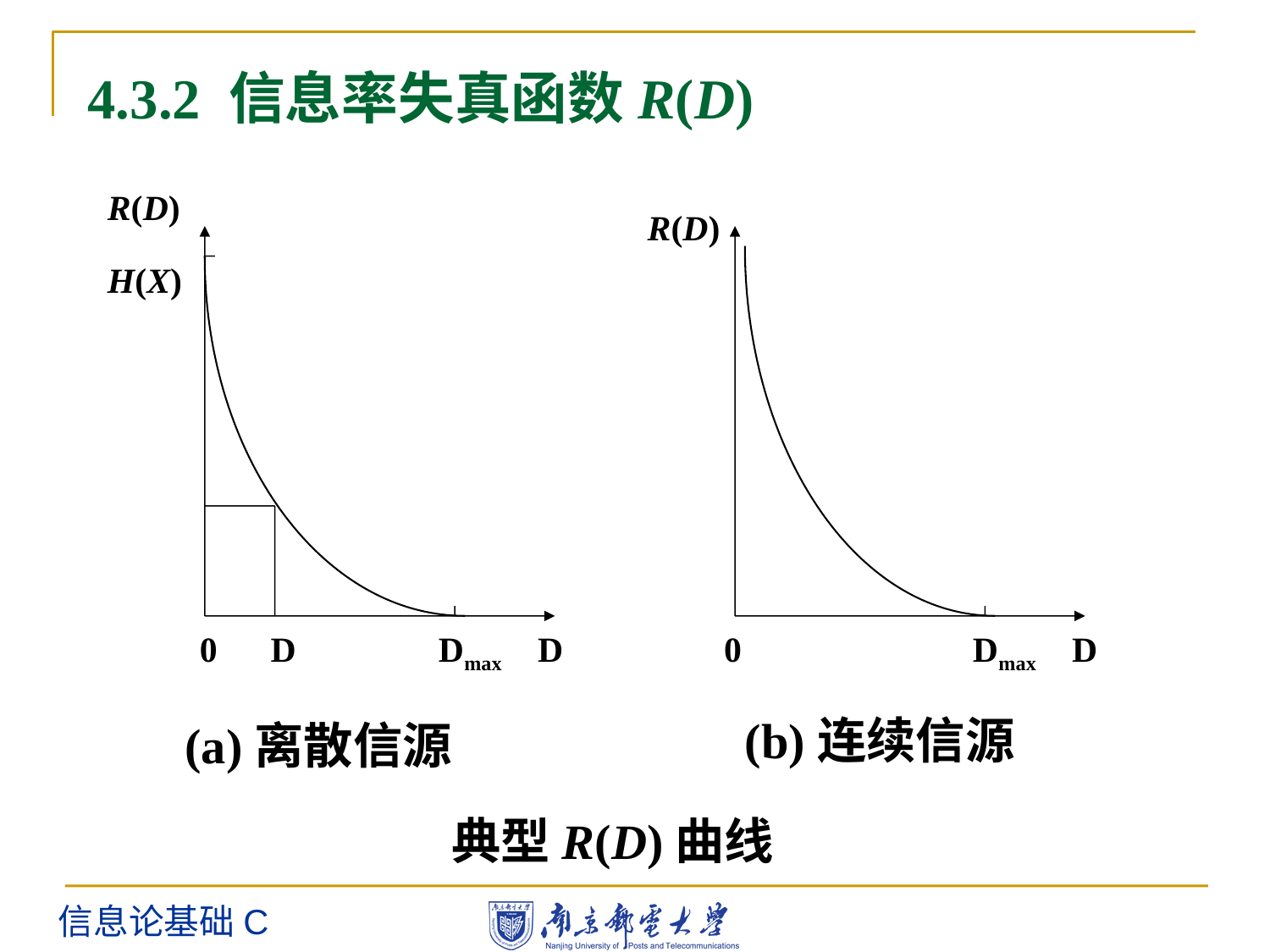

4.3.2 信息率失真函数R(D)
R(D)
H(X)

       0      D                Dmax    D
R(D)

   0                          Dmax    D

  典型R(D)曲线
  (b)连续信源
  (a)离散信源
47